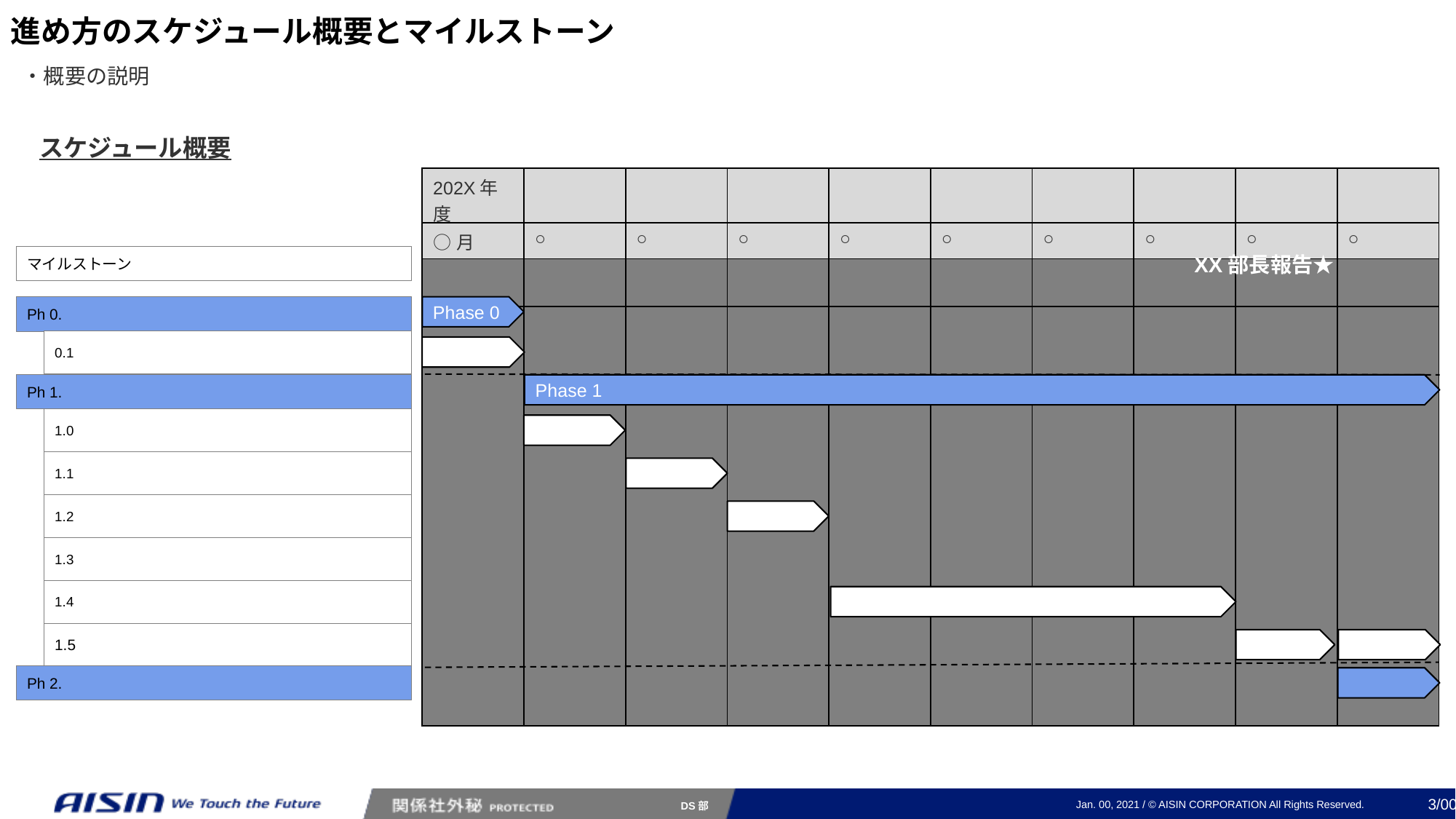

進め方のスケジュール概要とマイルストーン
・概要の説明
スケジュール概要
| 202X年度 |  |  |  |  |  |  |  |  |  |
| --- | --- | --- | --- | --- | --- | --- | --- | --- | --- |
| ○月 | ○ | ○ | ○ | ○ | ○ | ○ | ○ | ○ | ○ |
|  |  |  |  |  |  |  |  |  |  |
|  |  |  |  |  |  |  |  |  |  |
マイルストーン
XX部長報告★
Phase 0
Ph 0.
0.1

Ph 1.
Phase 1
1.0

1.1

1.2

1.3
1.4

1.5

Ph 2.